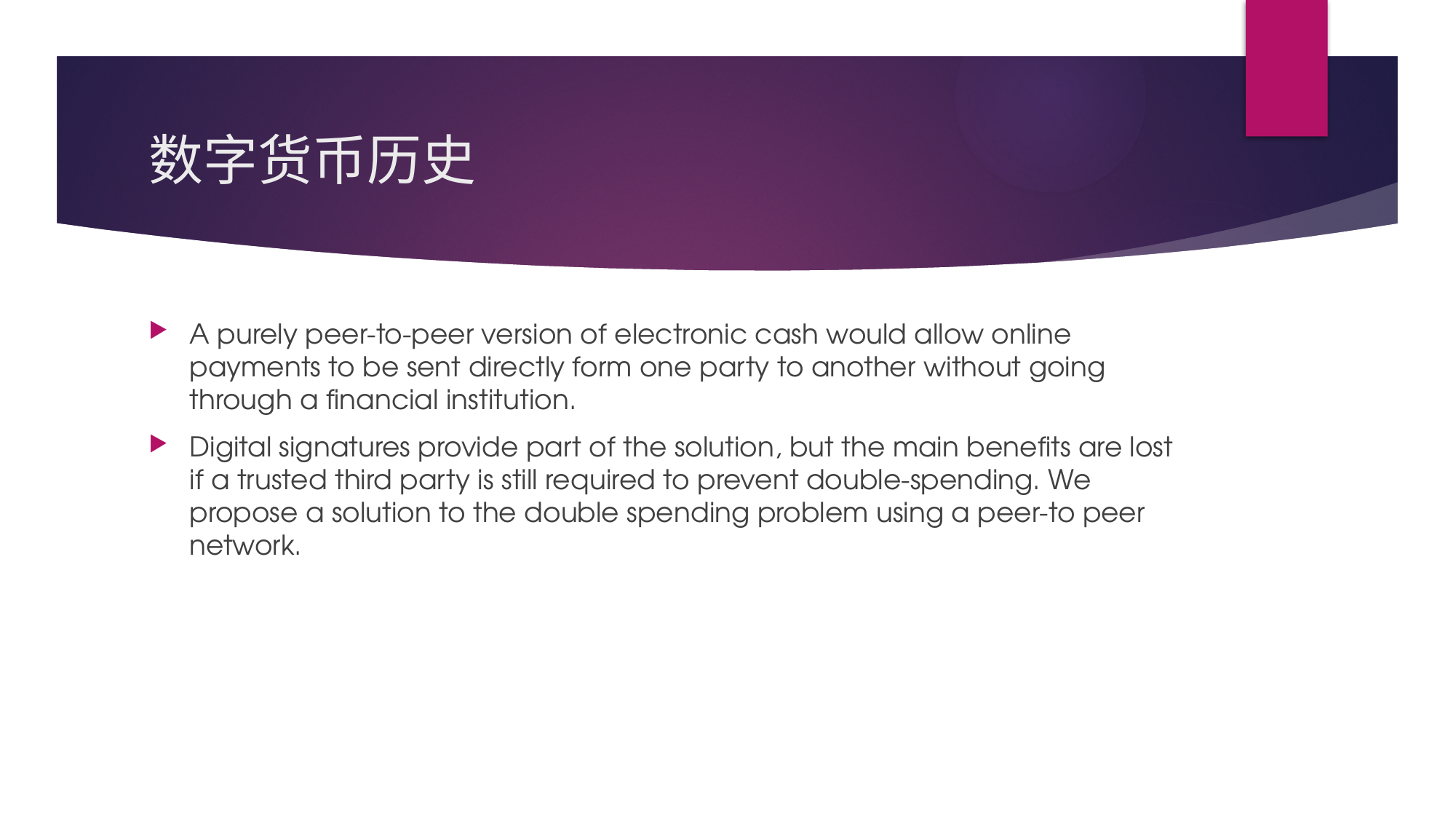

# 数字货币历史
A purely peer-to-peer version of electronic cash would allow online payments to be sent directly form one party to another without going through a financial institution.
Digital signatures provide part of the solution, but the main benefits are lost if a trusted third party is still required to prevent double-spending. We propose a solution to the double spending problem using a peer-to peer network.